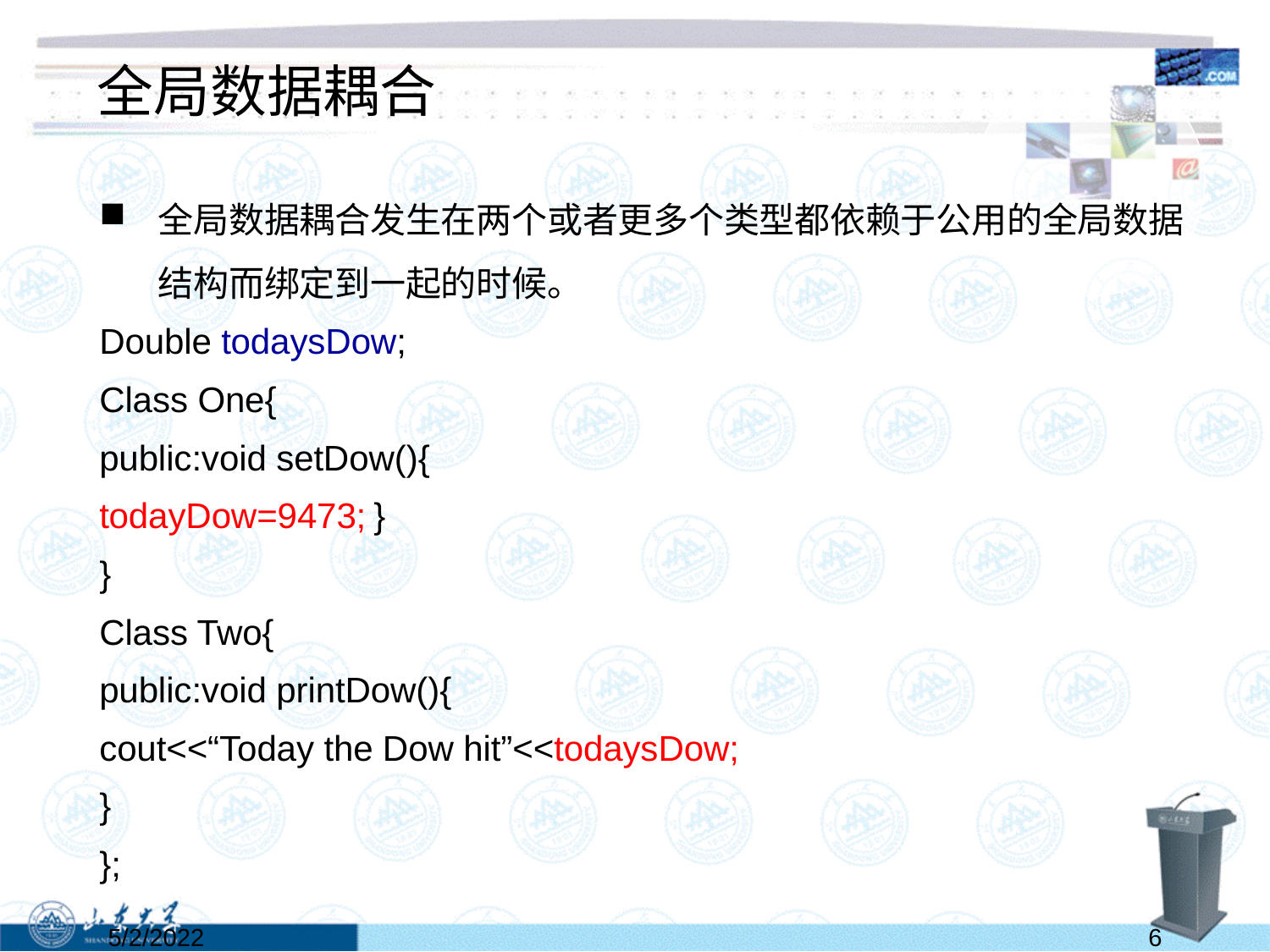

# 全局数据耦合
全局数据耦合发生在两个或者更多个类型都依赖于公用的全局数据结构而绑定到一起的时候。
Double todaysDow;
Class One{
	public:void setDow(){
		todayDow=9473;	}
}
Class Two{
	public:void printDow(){
		cout<<“Today the Dow hit”<<todaysDow;
	}
};
5/2/2022
6